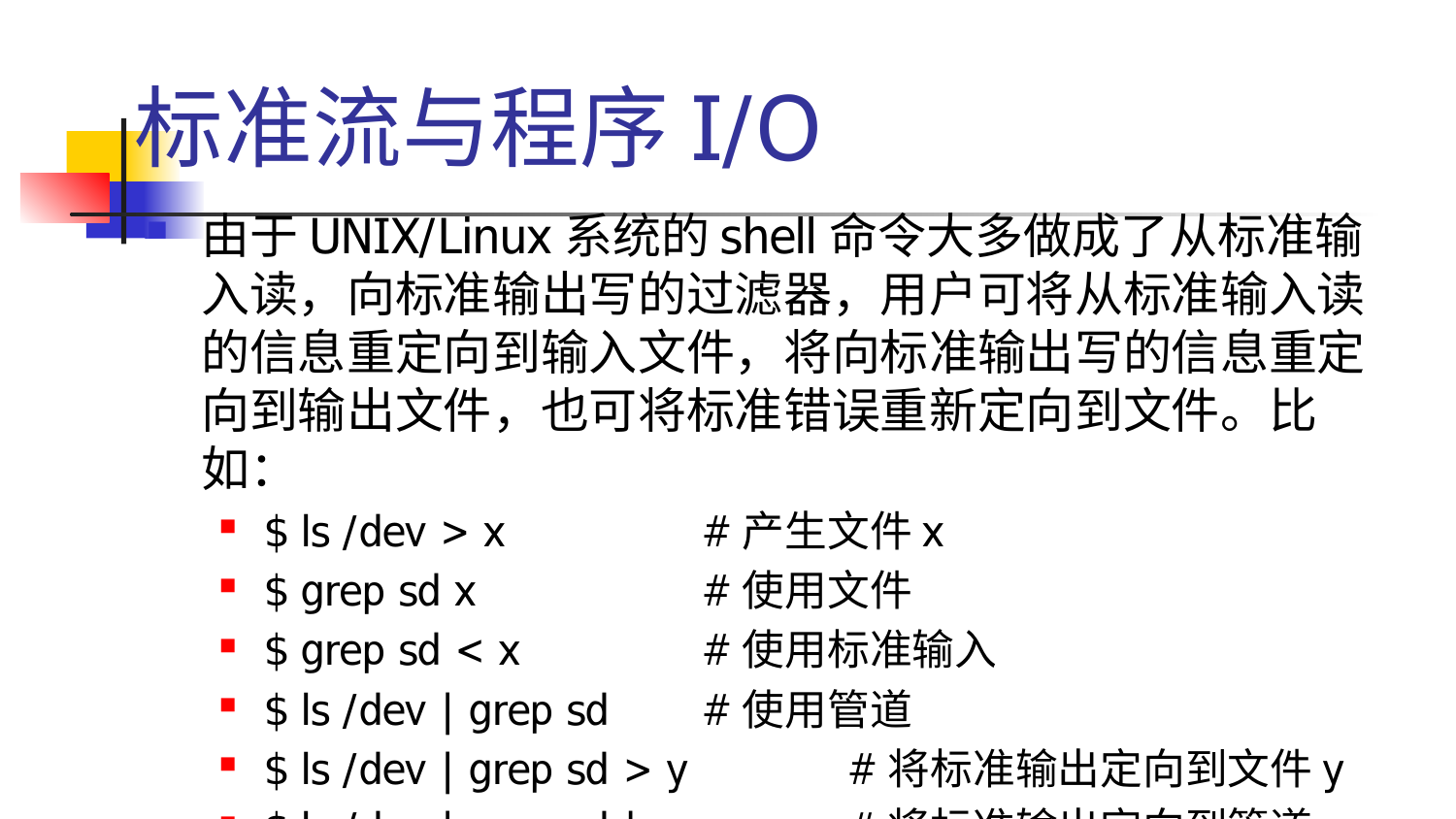

# 标准流与程序I/O
由于UNIX/Linux系统的shell命令大多做成了从标准输入读，向标准输出写的过滤器，用户可将从标准输入读的信息重定向到输入文件，将向标准输出写的信息重定向到输出文件，也可将标准错误重新定向到文件。比如：
$ ls /dev > x 		#产生文件x
$ grep sd x 		#使用文件
$ grep sd < x 		#使用标准输入
$ ls /dev | grep sd 	#使用管道
$ ls /dev | grep sd > y 	#将标准输出定向到文件y
$ ls /dev | grep sd | wc 	#将标准输出定向到管道